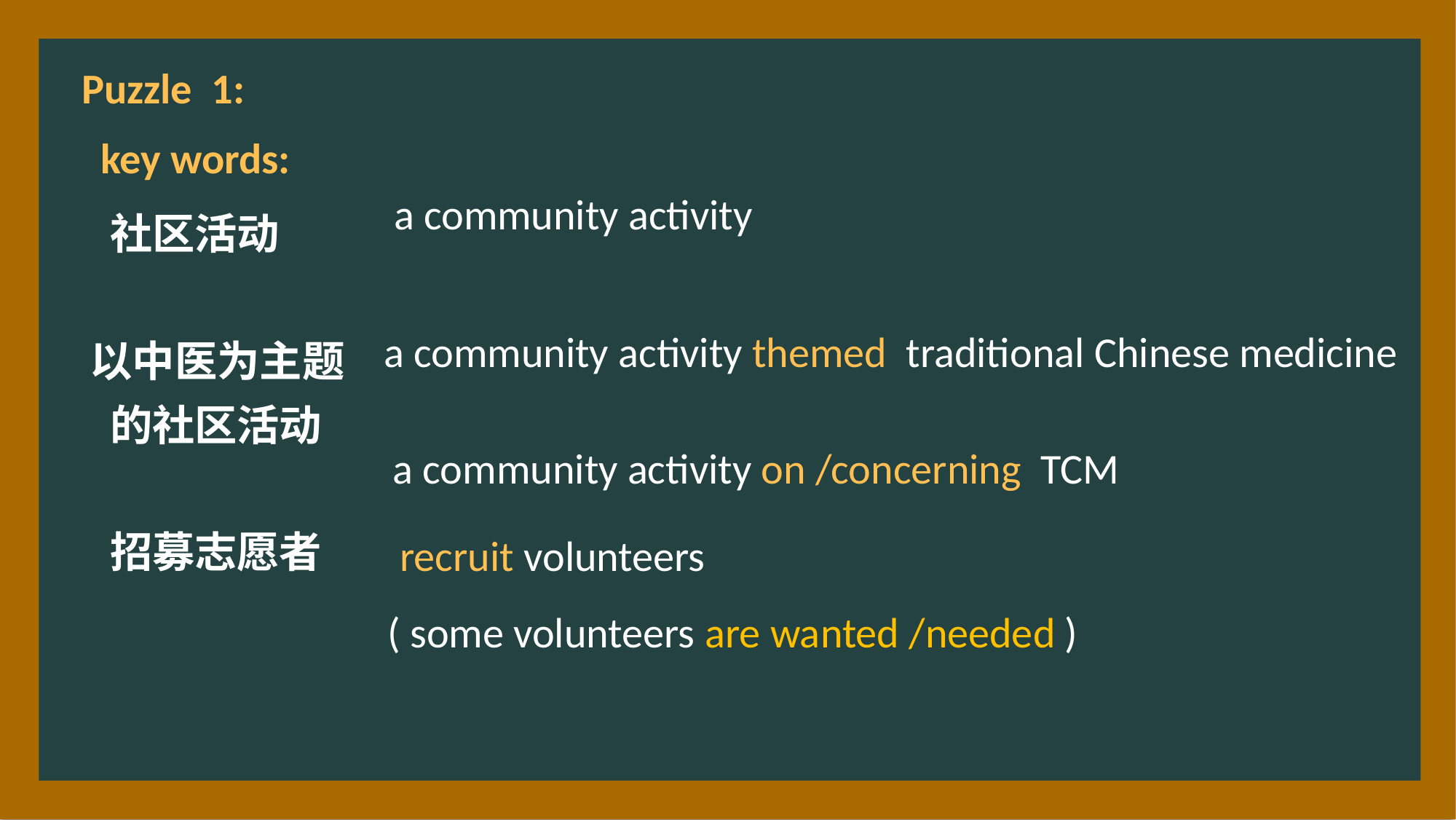

Puzzle  1:
  key words:
 社区活动

以中医为主题
 的社区活动

 招募志愿者

  a community activity
a community activity themed  traditional Chinese medicine

  a community activity on /concerning  TCM
 recruit volunteers
   ( some volunteers are wanted /needed )